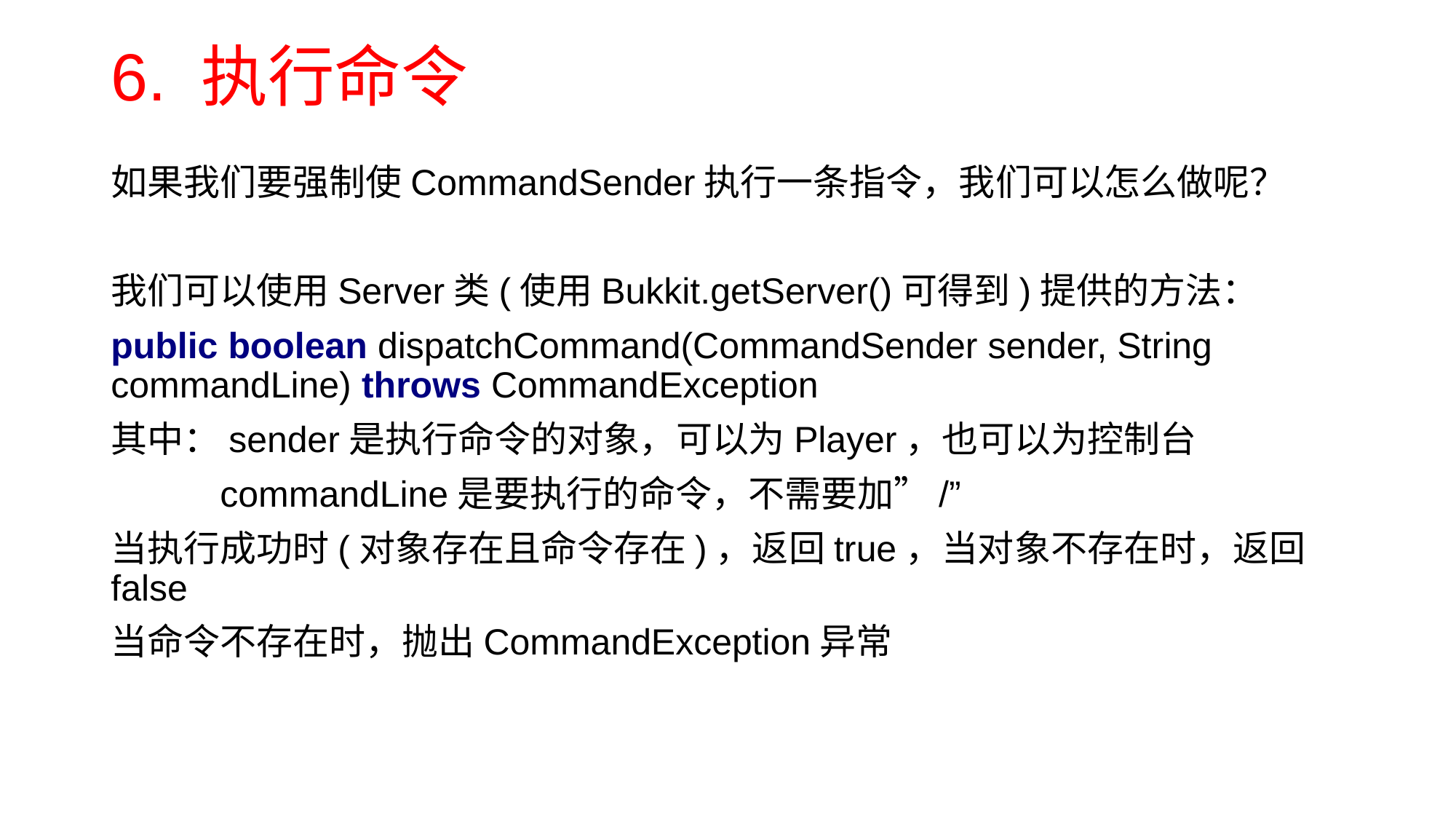

# 6. 执行命令
如果我们要强制使CommandSender执行一条指令，我们可以怎么做呢？

我们可以使用Server类(使用Bukkit.getServer()可得到)提供的方法：
public boolean dispatchCommand(CommandSender sender, String commandLine) throws CommandException
其中：sender是执行命令的对象，可以为Player，也可以为控制台
	commandLine是要执行的命令，不需要加”/”
当执行成功时(对象存在且命令存在)，返回true，当对象不存在时，返回false
当命令不存在时，抛出CommandException异常